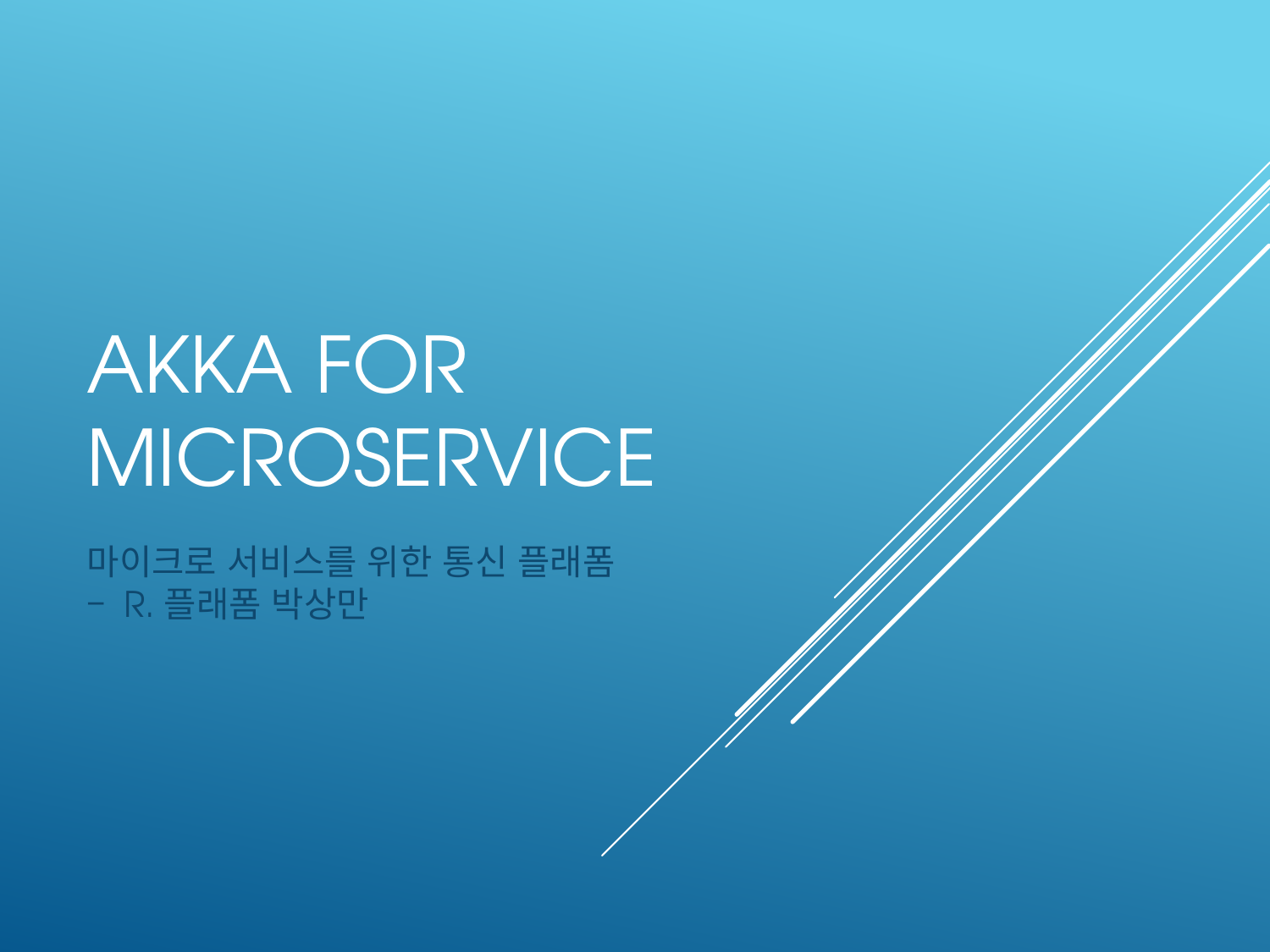

# Akka for microservice
마이크로 서비스를 위한 통신 플래폼
– R.플래폼 박상만